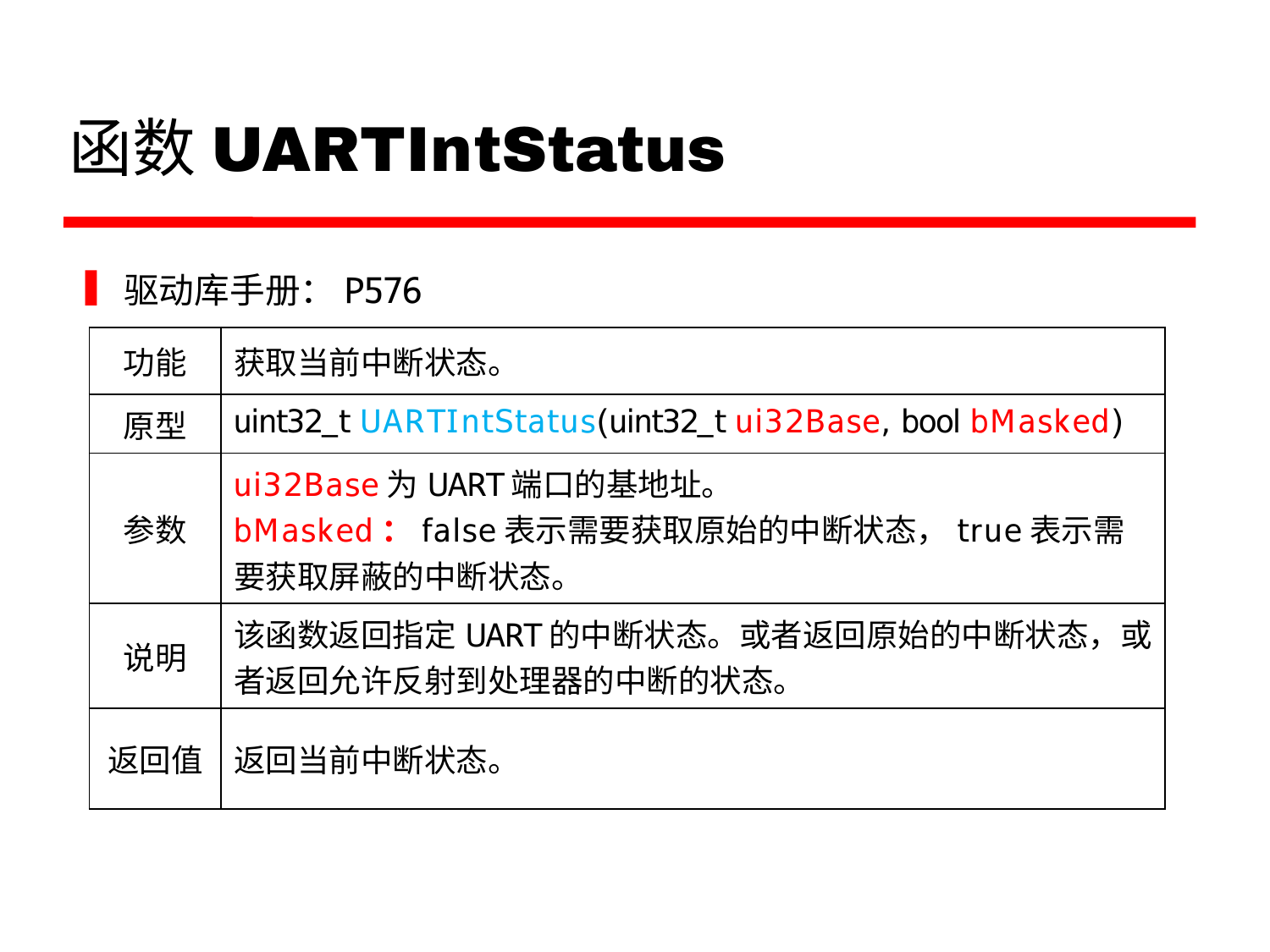

# 函数UARTIntStatus
驱动库手册：P576
| 功能 | 获取当前中断状态。 |
| --- | --- |
| 原型 | uint32\_t UARTIntStatus(uint32\_t ui32Base, bool bMasked) |
| 参数 | ui32Base为UART端口的基地址。 bMasked：false表示需要获取原始的中断状态，true表示需要获取屏蔽的中断状态。 |
| 说明 | 该函数返回指定UART的中断状态。或者返回原始的中断状态，或者返回允许反射到处理器的中断的状态。 |
| 返回值 | 返回当前中断状态。 |